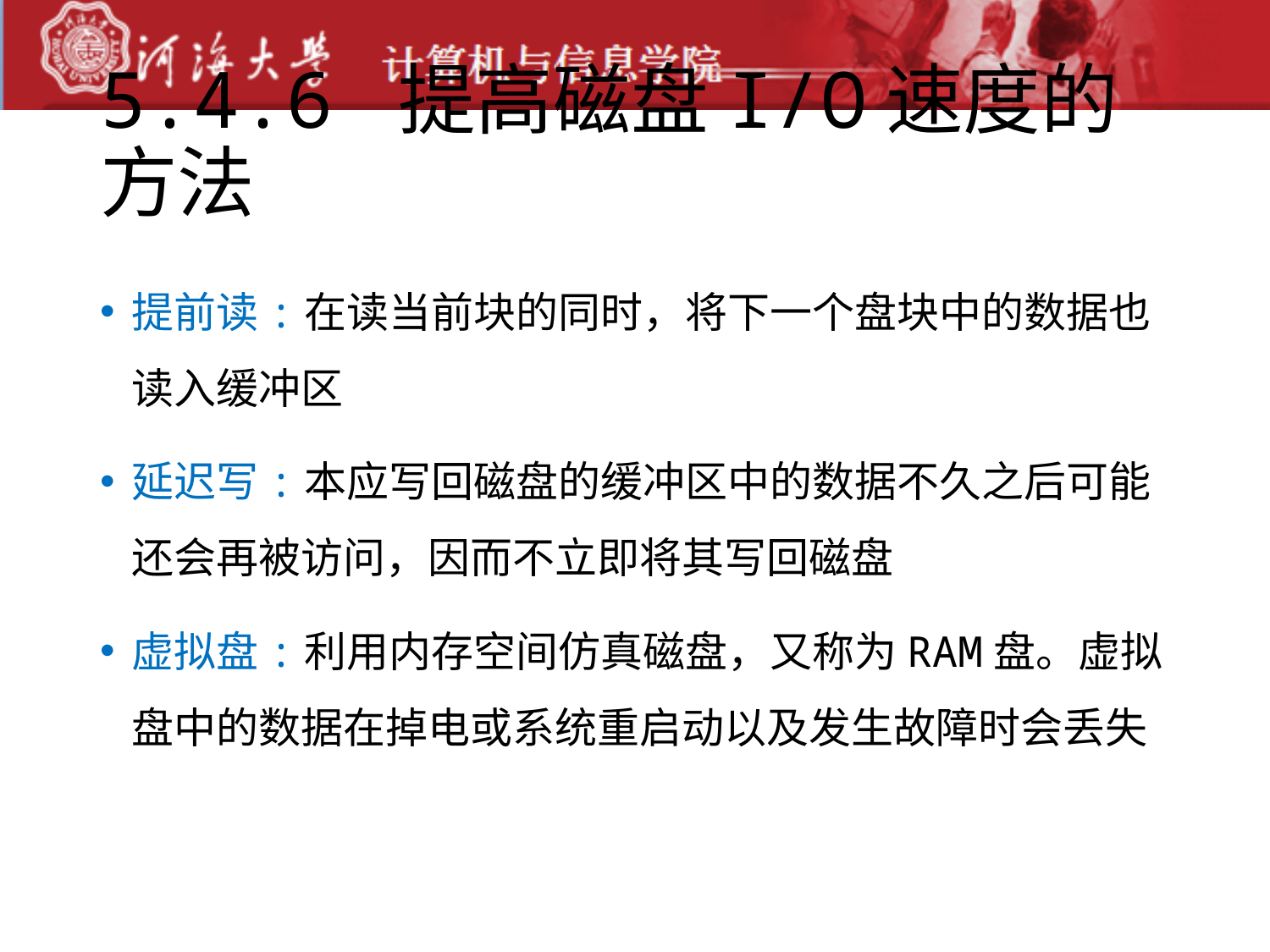

# 5.4.6 提高磁盘I/O速度的方法
提前读:在读当前块的同时，将下一个盘块中的数据也读入缓冲区
延迟写:本应写回磁盘的缓冲区中的数据不久之后可能还会再被访问，因而不立即将其写回磁盘
虚拟盘:利用内存空间仿真磁盘，又称为RAM盘。虚拟盘中的数据在掉电或系统重启动以及发生故障时会丢失